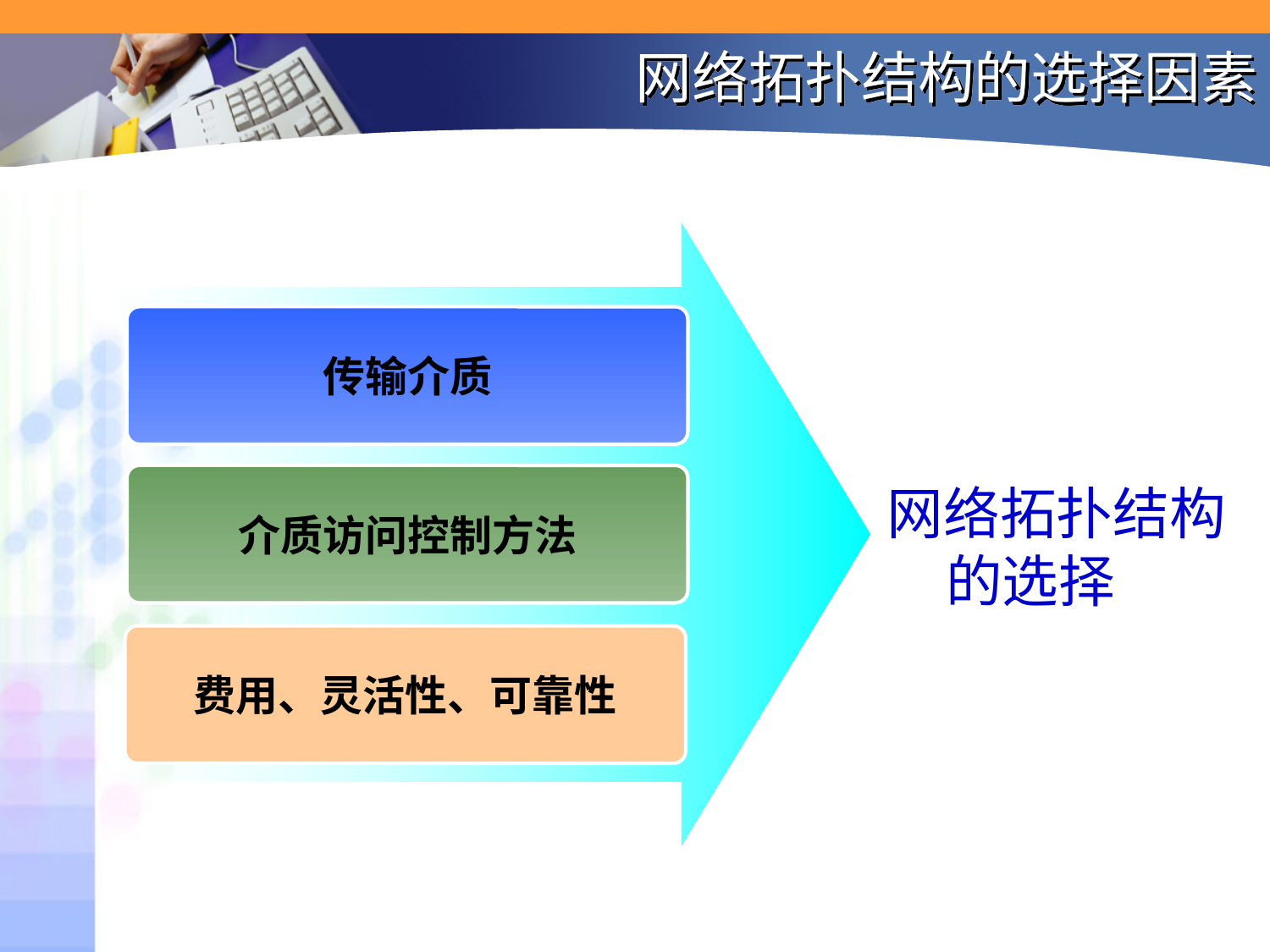

# 网络拓扑结构的选择因素

传输介质
   网络拓扑结构
的选择
介质访问控制方法
费用、灵活性、可靠性